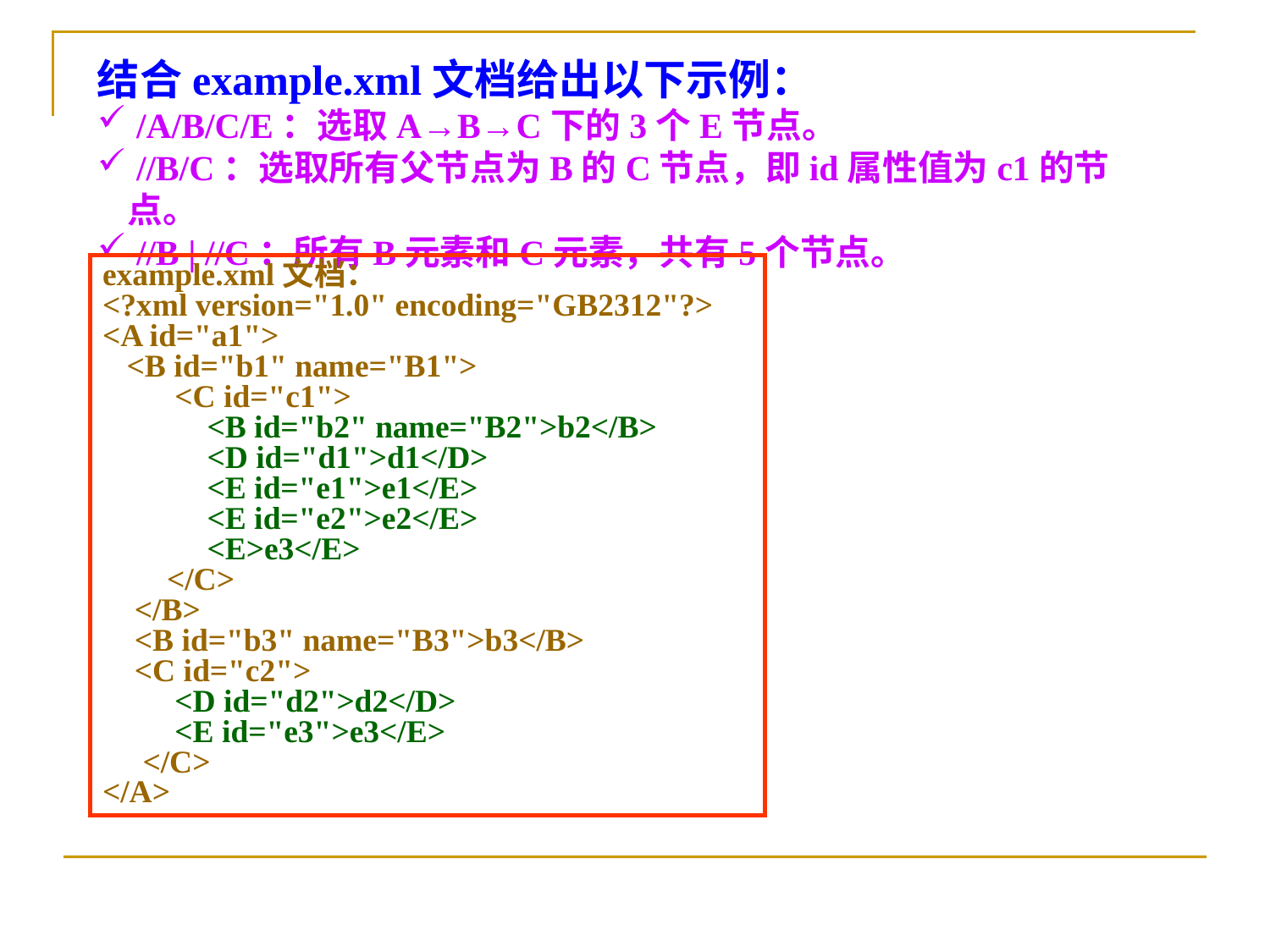

结合example.xml文档给出以下示例：
 /A/B/C/E：选取A→B→C下的3个E节点。
 //B/C：选取所有父节点为B的C节点，即id属性值为c1的节点。
 //B | //C：所有B元素和C元素，共有5个节点。
example.xml文档：
<?xml version="1.0" encoding="GB2312"?>
<A id="a1">
   <B id="b1" name="B1">
         <C id="c1">
             <B id="b2" name="B2">b2</B>
             <D id="d1">d1</D>
             <E id="e1">e1</E>
             <E id="e2">e2</E>
             <E>e3</E>
        </C>
    </B>
    <B id="b3" name="B3">b3</B>
    <C id="c2">
         <D id="d2">d2</D>
         <E id="e3">e3</E>
     </C>
</A>